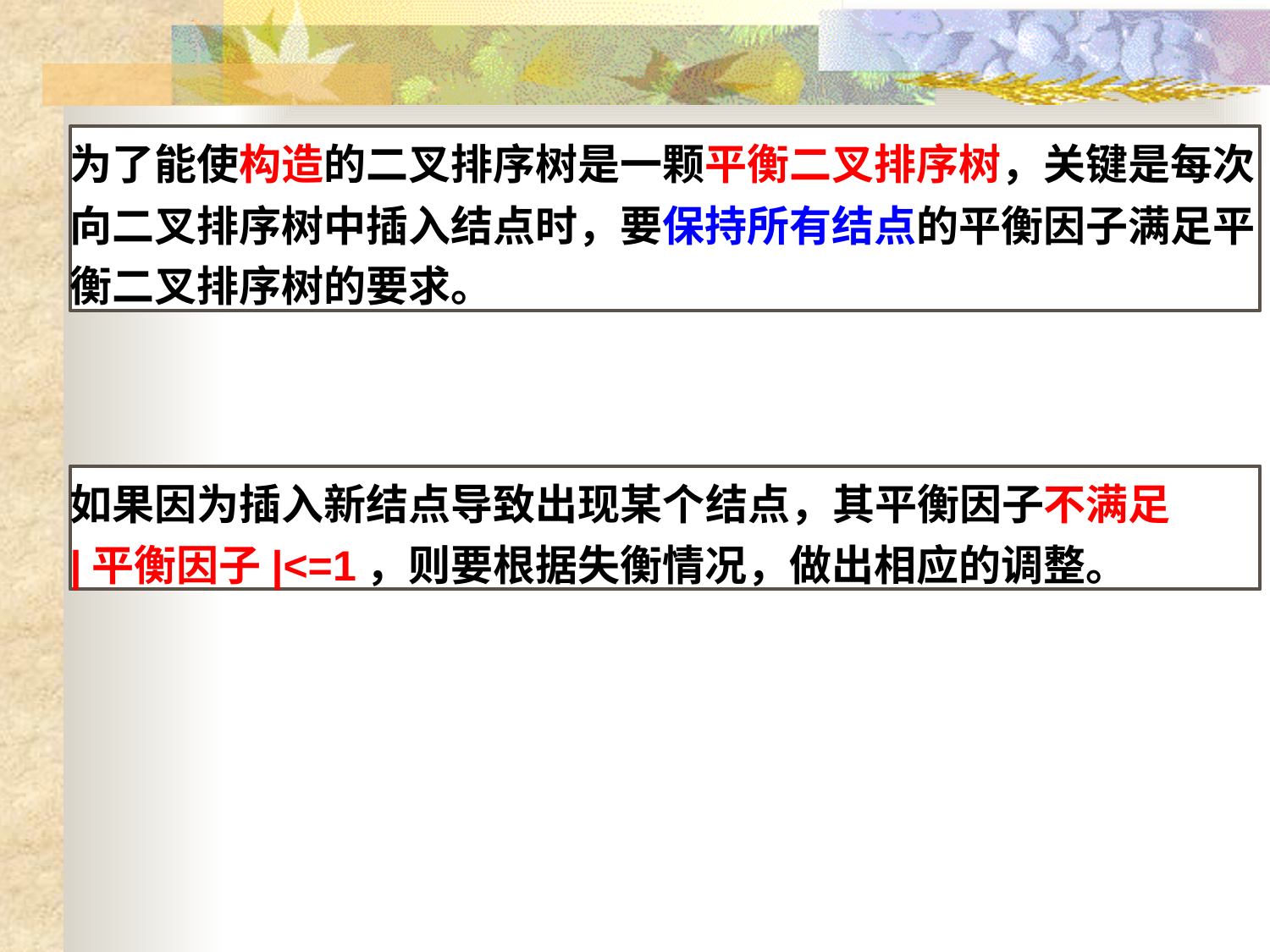

为了能使构造的二叉排序树是一颗平衡二叉排序树，关键是每次向二叉排序树中插入结点时，要保持所有结点的平衡因子满足平衡二叉排序树的要求。
如果因为插入新结点导致出现某个结点，其平衡因子不满足
|平衡因子|<=1，则要根据失衡情况，做出相应的调整。